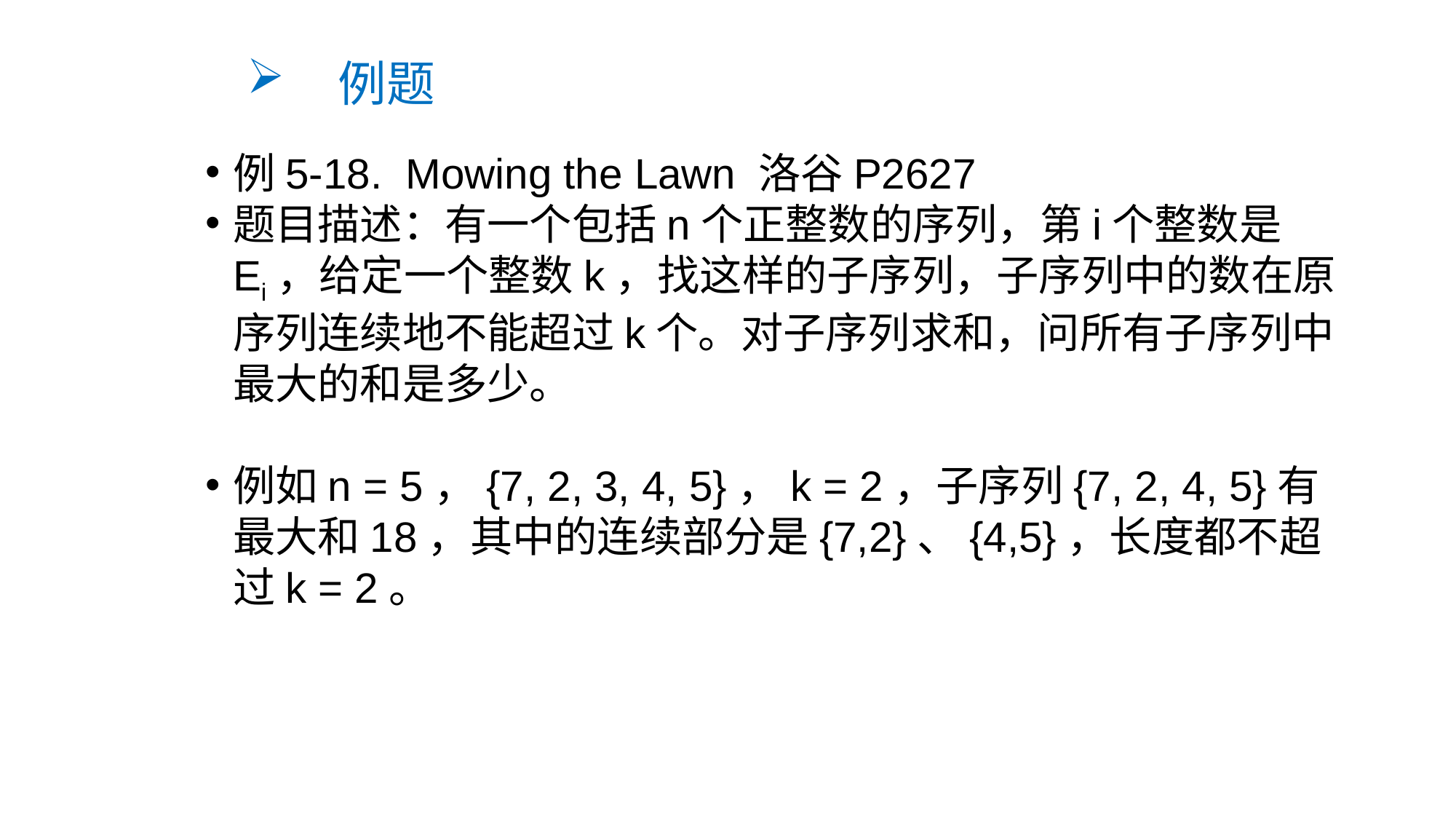

# 例题
例5-18.  Mowing the Lawn 洛谷P2627
题目描述：有一个包括n个正整数的序列，第i个整数是Ei，给定一个整数k，找这样的子序列，子序列中的数在原序列连续地不能超过k个。对子序列求和，问所有子序列中最大的和是多少。

例如n = 5，{7, 2, 3, 4, 5}，k = 2，子序列{7, 2, 4, 5}有最大和18，其中的连续部分是{7,2}、{4,5}，长度都不超过k = 2。